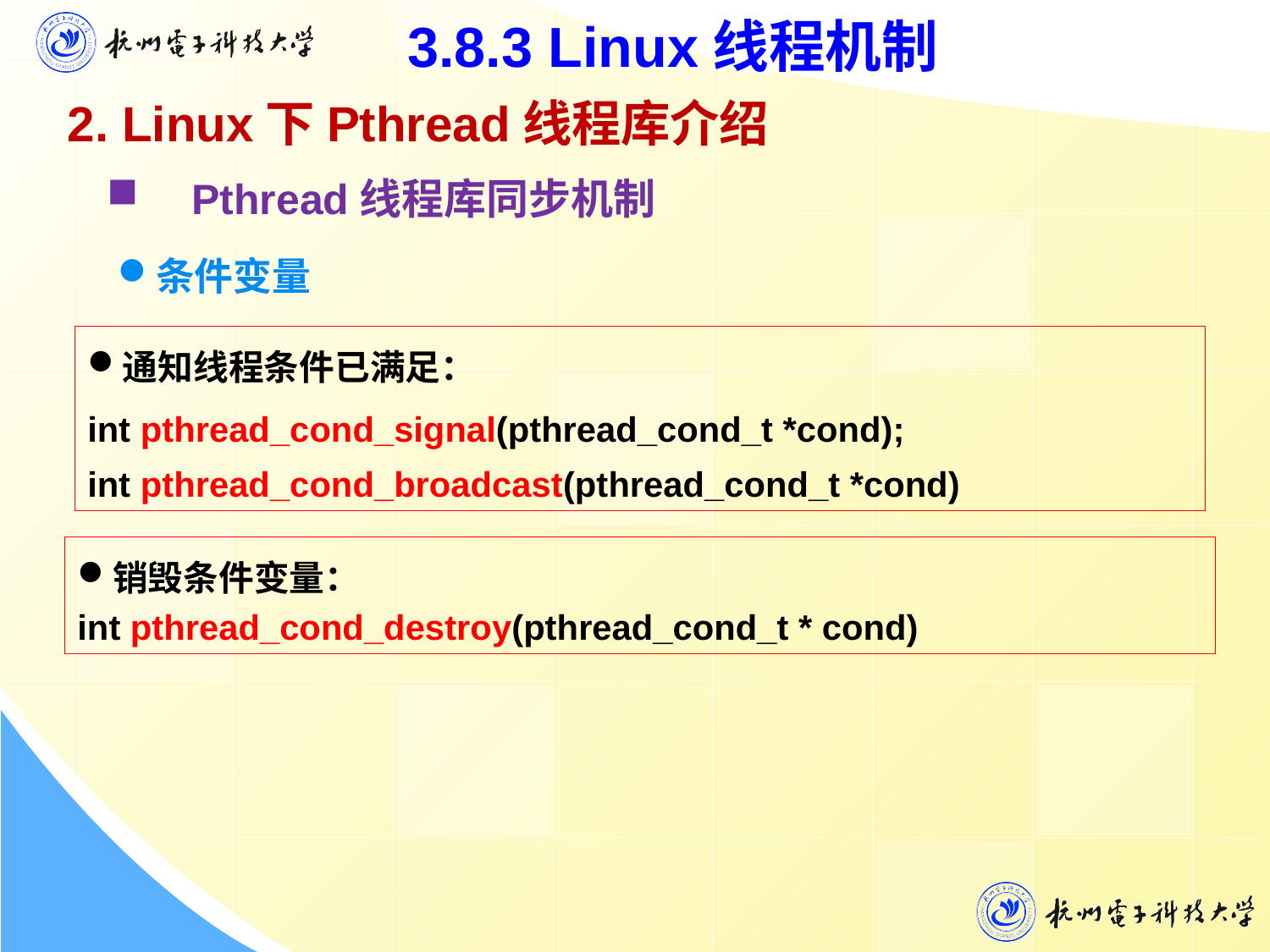

3.8.3 Linux线程机制
2. Linux下Pthread线程库介绍
Pthread线程库同步机制
条件变量
通知线程条件已满足：
int pthread_cond_signal(pthread_cond_t *cond);
int pthread_cond_broadcast(pthread_cond_t *cond)
销毁条件变量：
int pthread_cond_destroy(pthread_cond_t * cond)